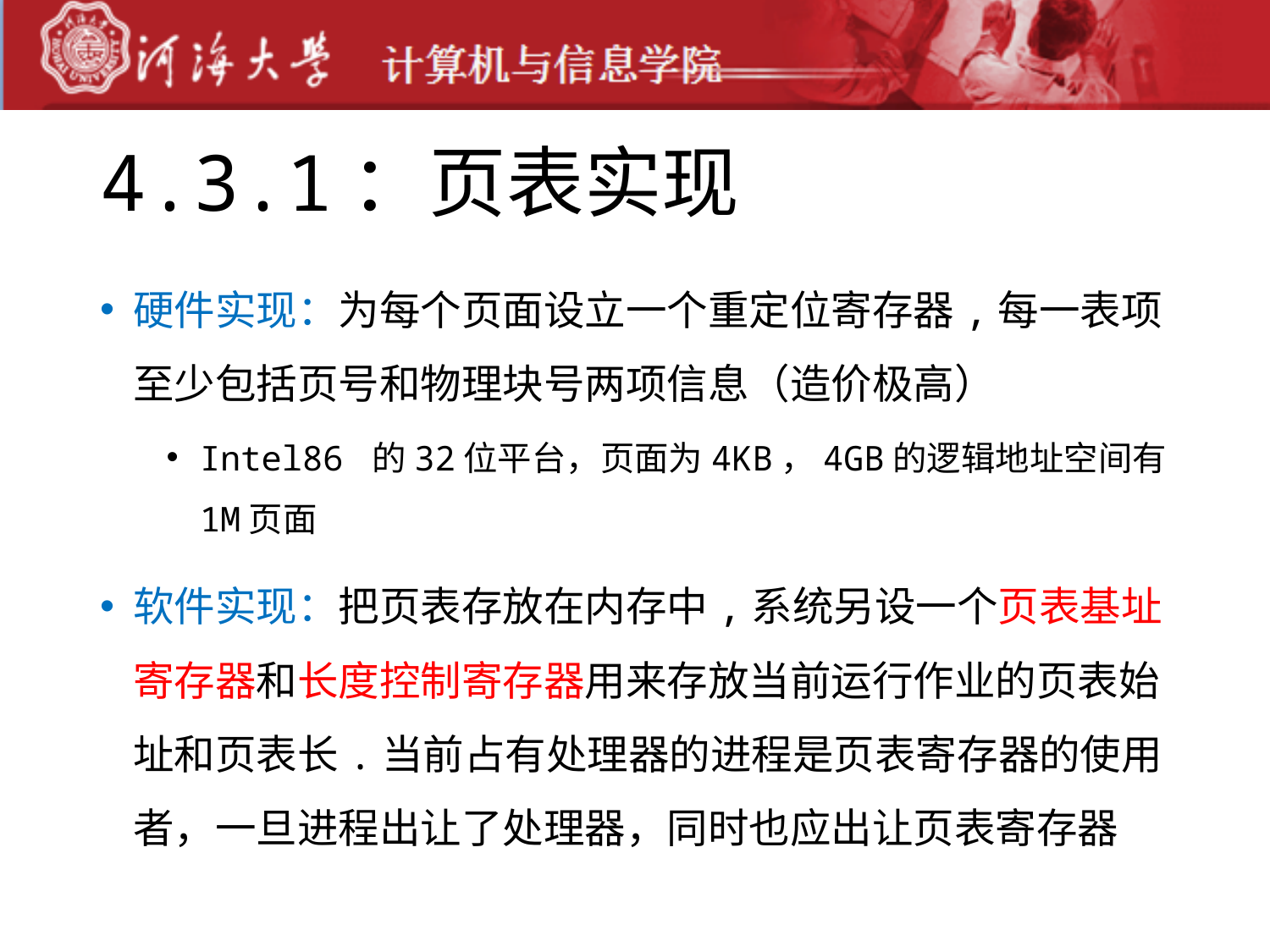

# 4.3.1：页表实现
硬件实现：为每个页面设立一个重定位寄存器,每一表项至少包括页号和物理块号两项信息（造价极高）
Intel86 的32位平台，页面为4KB，4GB的逻辑地址空间有1M页面
软件实现：把页表存放在内存中,系统另设一个页表基址寄存器和长度控制寄存器用来存放当前运行作业的页表始址和页表长.当前占有处理器的进程是页表寄存器的使用者，一旦进程出让了处理器，同时也应出让页表寄存器